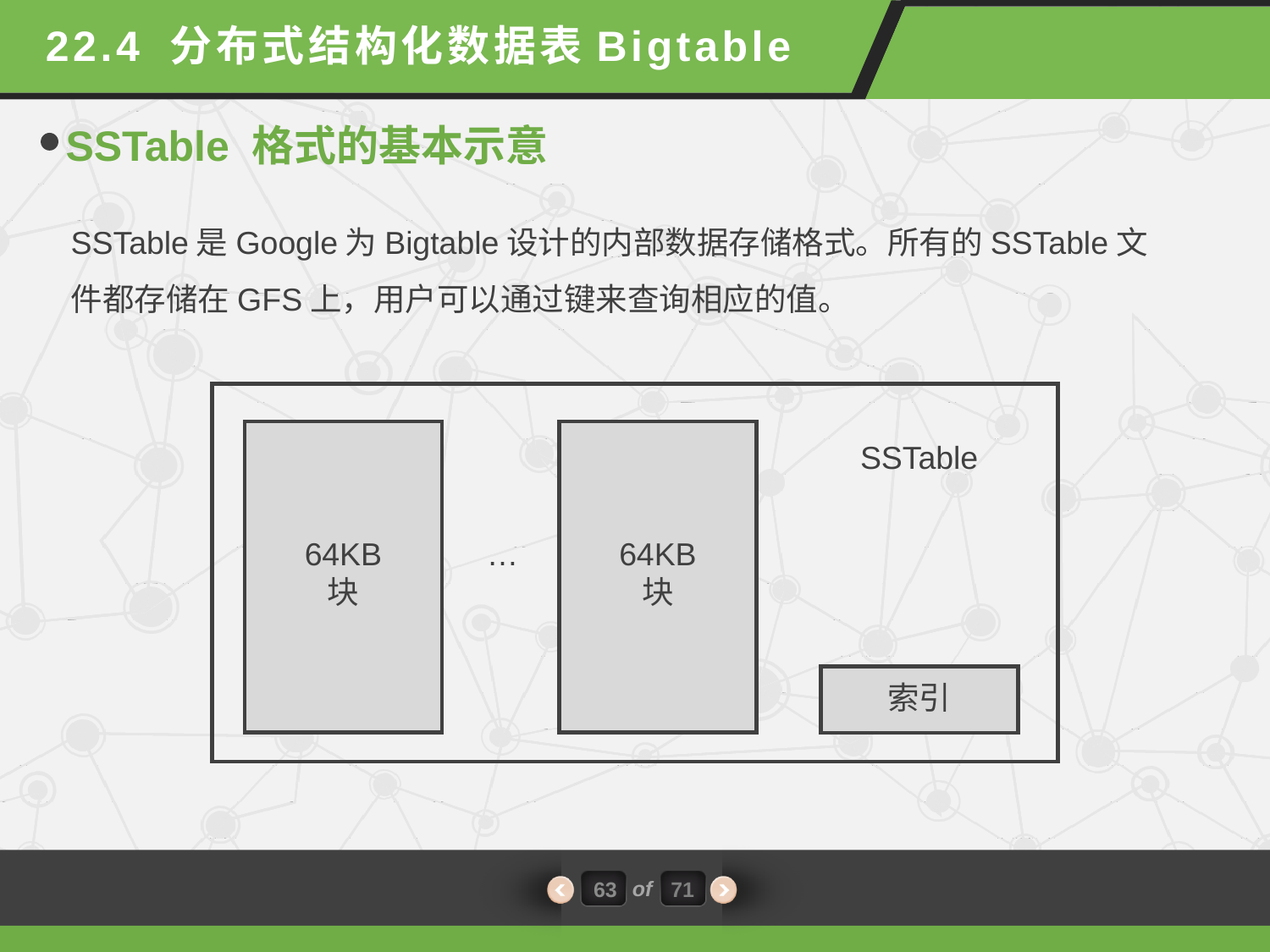

22.4 分布式结构化数据表Bigtable
SSTable 格式的基本示意

SSTable是Google为Bigtable设计的内部数据存储格式。所有的SSTable文件都存储在GFS上，用户可以通过键来查询相应的值。

SSTable
64KB
块
…
64KB
块

索引
63